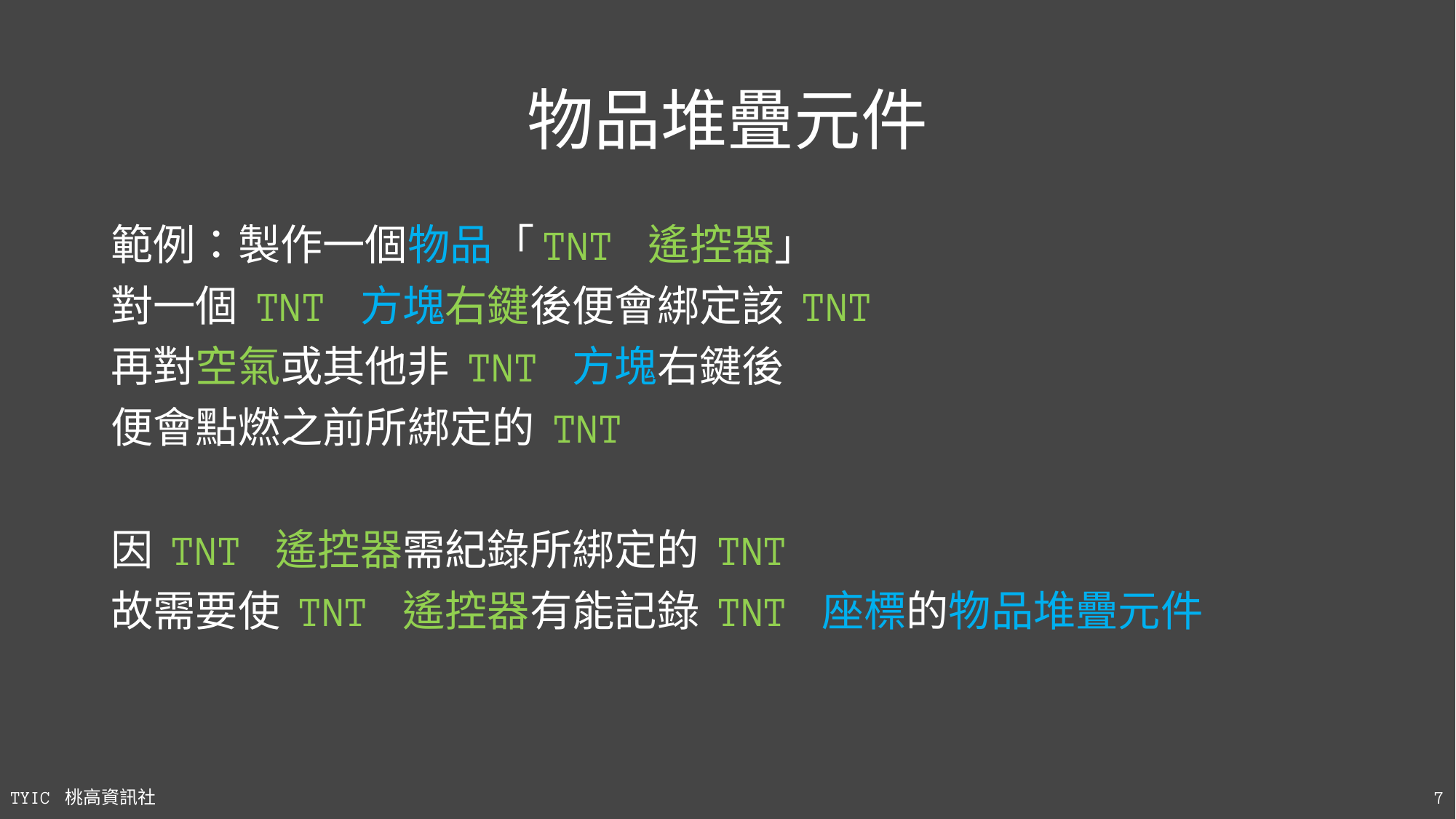

# 物品堆疊元件
範例：製作一個物品「TNT 遙控器」
對一個 TNT 方塊右鍵後便會綁定該 TNT
再對空氣或其他非 TNT 方塊右鍵後
便會點燃之前所綁定的 TNT

因 TNT 遙控器需紀錄所綁定的 TNT
故需要使 TNT 遙控器有能記錄 TNT 座標的物品堆疊元件